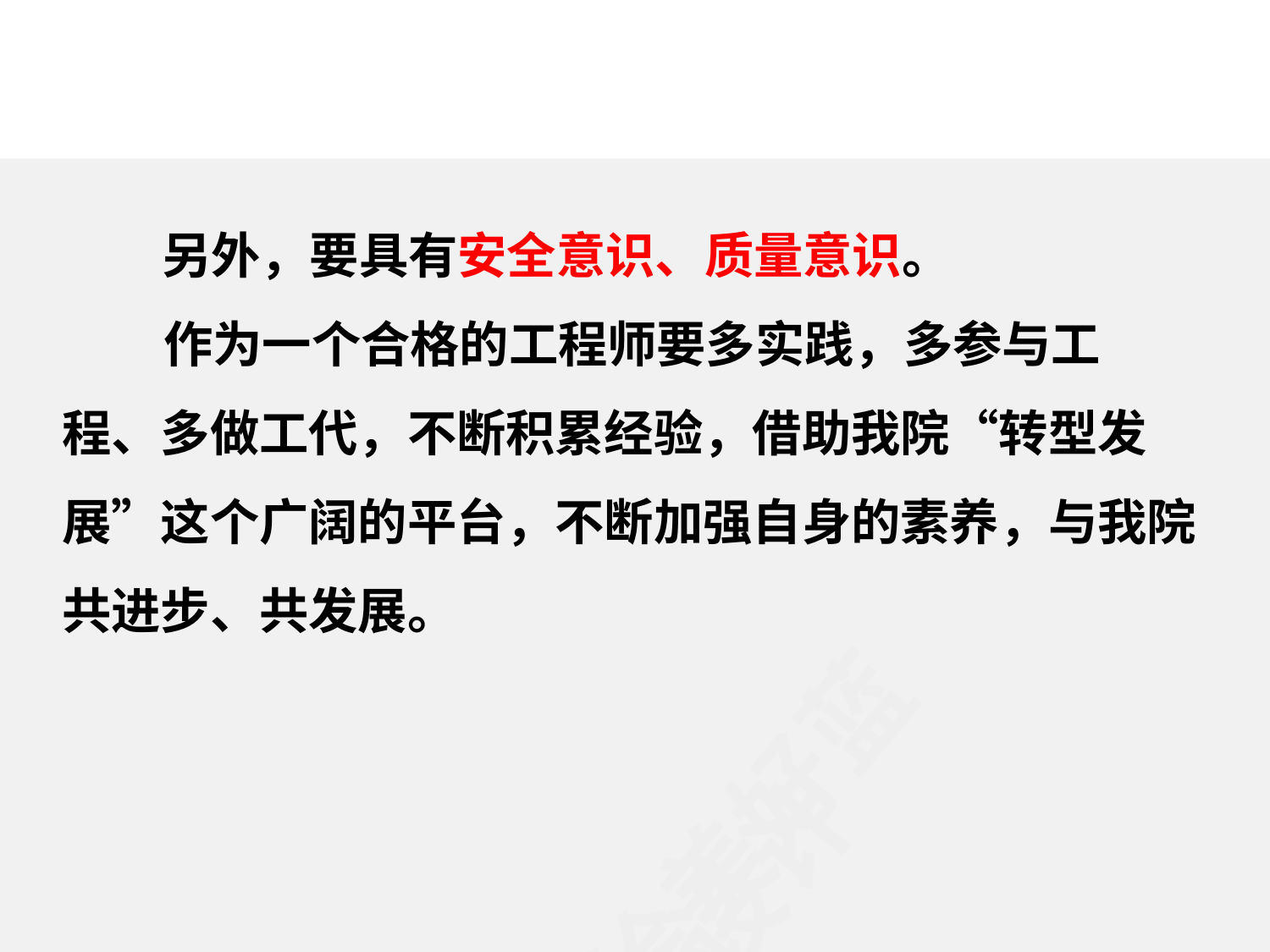

另外，要具有安全意识、质量意识。
        作为一个合格的工程师要多实践，多参与工程、多做工代，不断积累经验，借助我院“转型发展”这个广阔的平台，不断加强自身的素养，与我院共进步、共发展。